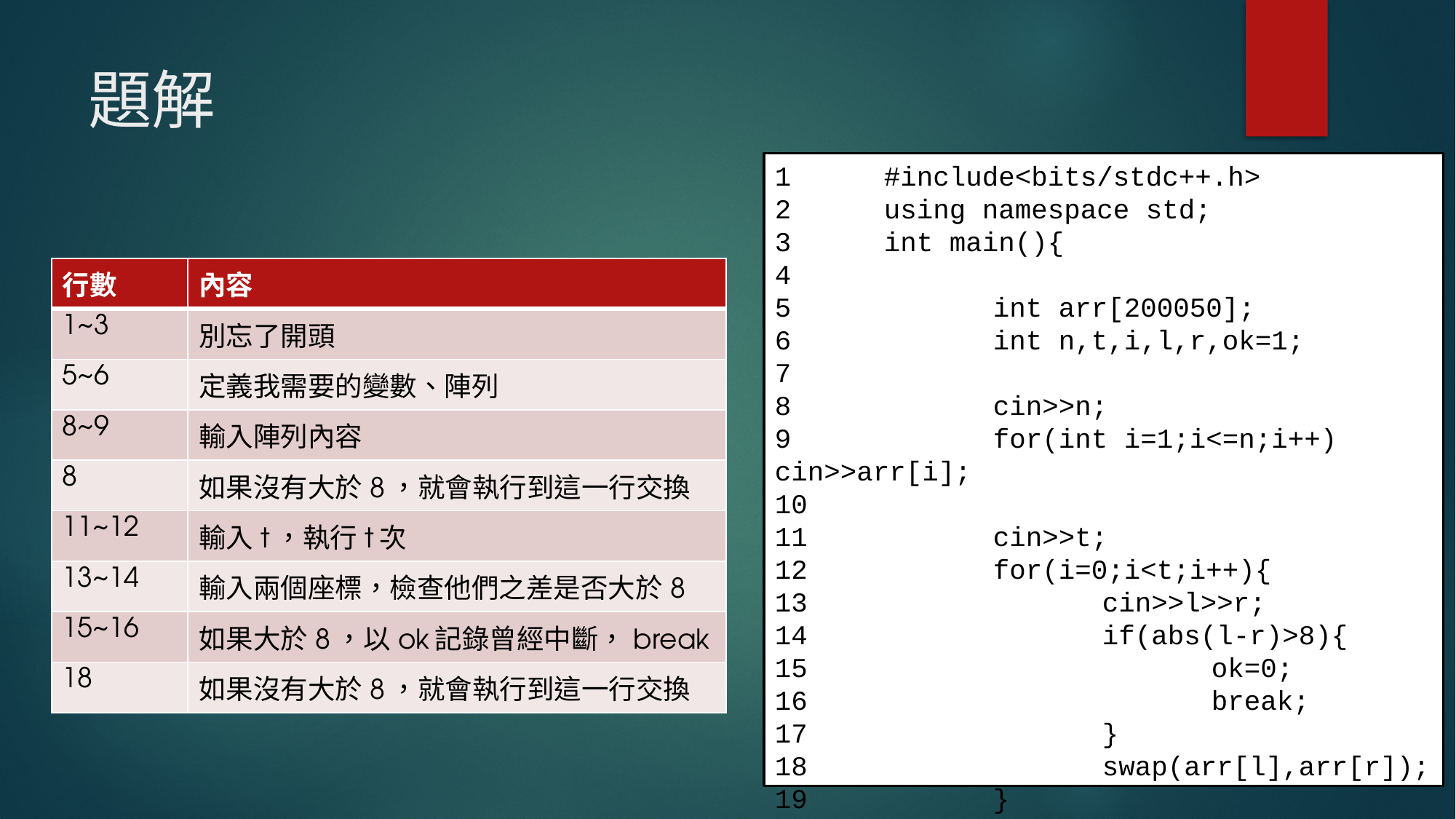

# 題解
1	#include<bits/stdc++.h>
2	using namespace std;
3	int main(){
4
5		int arr[200050];
6		int n,t,i,l,r,ok=1;
7
8		cin>>n;
9		for(int i=1;i<=n;i++) cin>>arr[i];
10
11		cin>>t;
12		for(i=0;i<t;i++){
13			cin>>l>>r;
14			if(abs(l-r)>8){
15				ok=0;
16				break;
17			}
18			swap(arr[l],arr[r]);
19		}
| 行數 | 內容 |
| --- | --- |
| 1~3 | 別忘了開頭 |
| 5~6 | 定義我需要的變數、陣列 |
| 8~9 | 輸入陣列內容 |
| 8 | 如果沒有大於8，就會執行到這一行交換 |
| 11~12 | 輸入t，執行t次 |
| 13~14 | 輸入兩個座標，檢查他們之差是否大於8 |
| 15~16 | 如果大於8，以ok記錄曾經中斷，break |
| 18 | 如果沒有大於8，就會執行到這一行交換 |